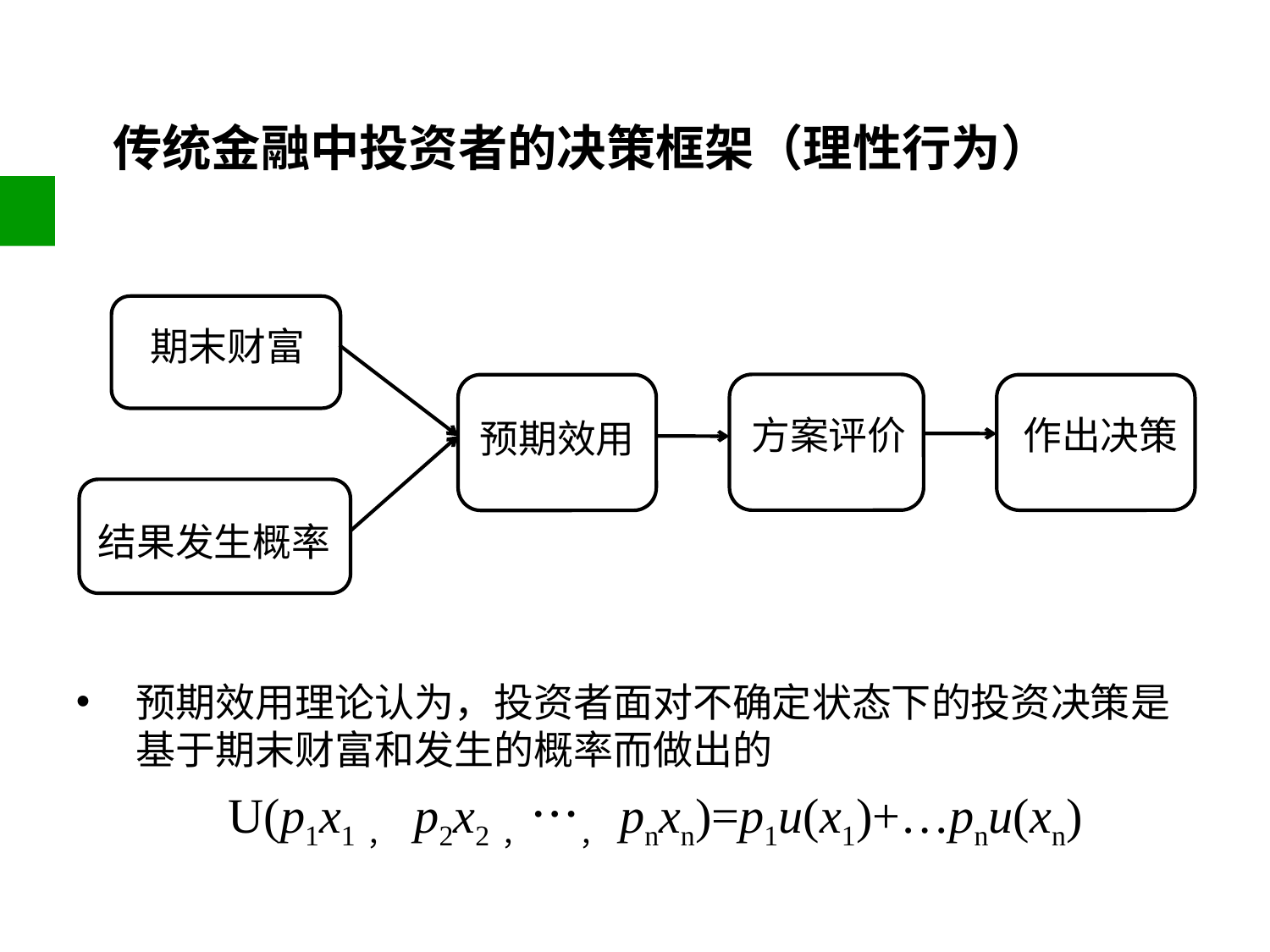

# 传统金融中投资者的决策框架（理性行为）

预期效用理论认为，投资者面对不确定状态下的投资决策是基于期末财富和发生的概率而做出的

期末财富

结果发生概率

预期效用

方案评价

作出决策

U(p1x1， p2x2，…，pnxn)=p1u(x1)+…pnu(xn)
9